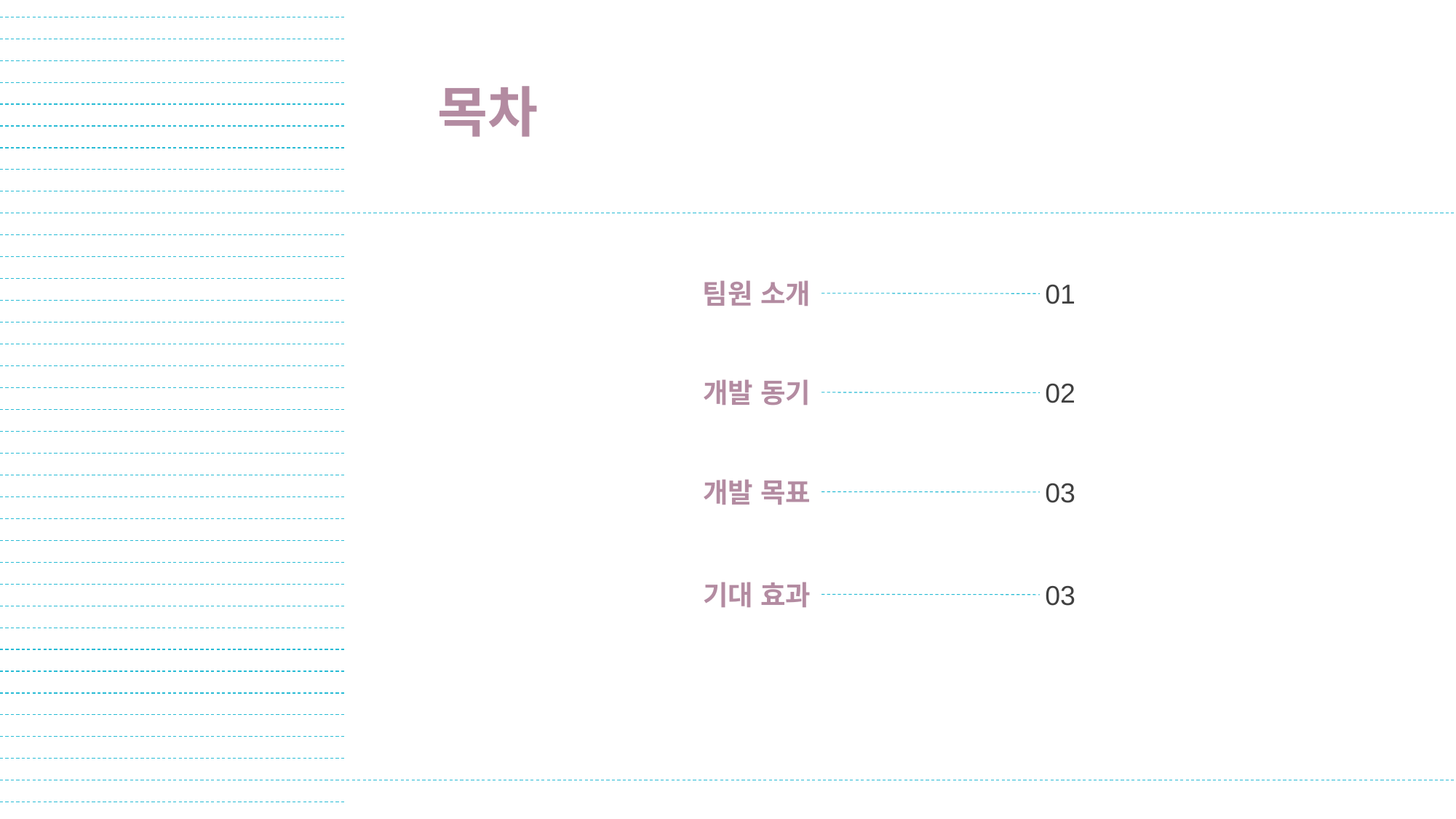

목차
팀원 소개
01
개발 동기
02
개발 목표
03
기대 효과
03